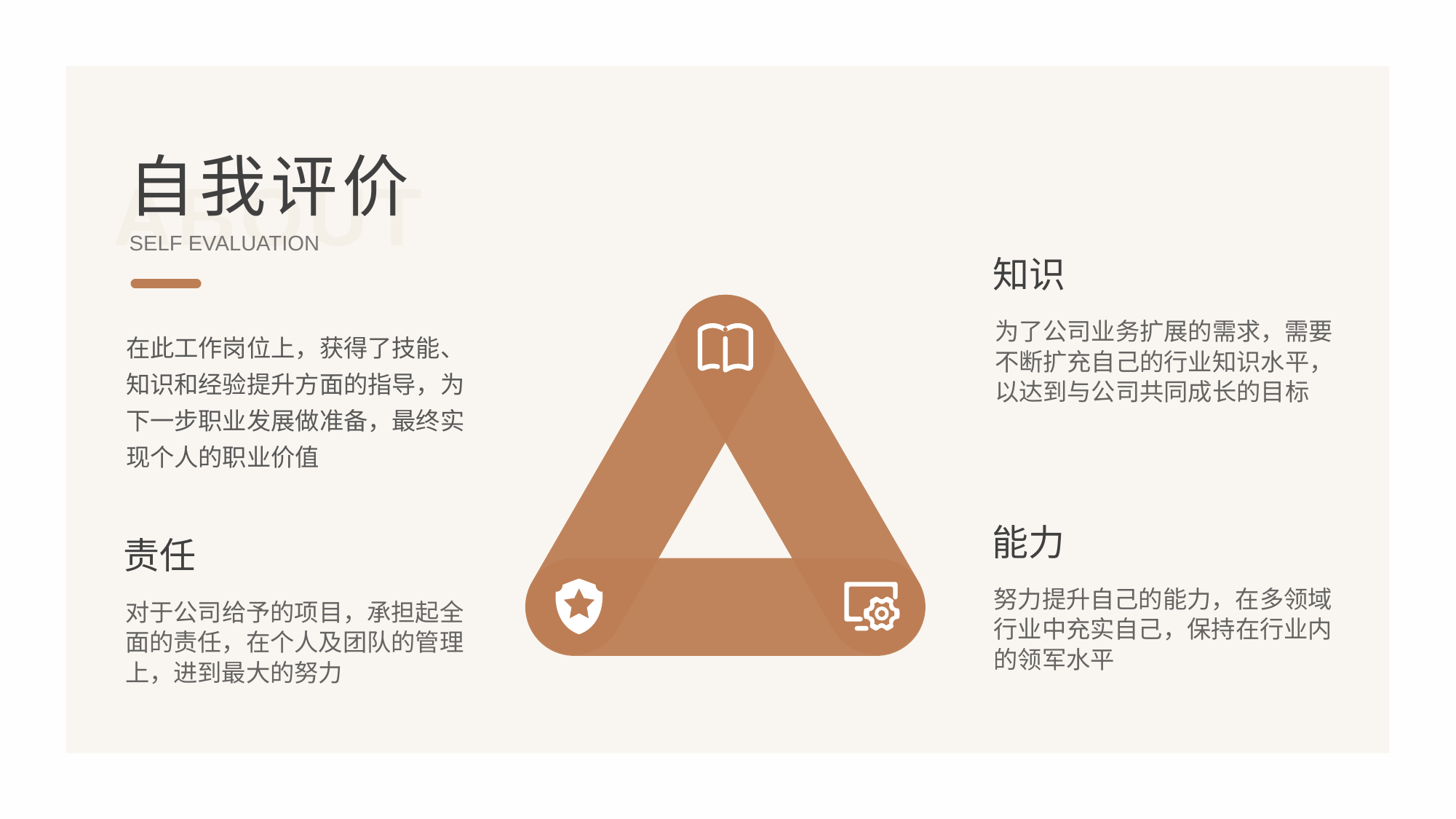

自我评价
ABOUT
SELF EVALUATION
知识
为了公司业务扩展的需求，需要不断扩充自己的行业知识水平，以达到与公司共同成长的目标

在此工作岗位上，获得了技能、知识和经验提升方面的指导，为下一步职业发展做准备，最终实现个人的职业价值
能力
努力提升自己的能力，在多领域行业中充实自己，保持在行业内的领军水平
责任
对于公司给予的项目，承担起全面的责任，在个人及团队的管理上，进到最大的努力